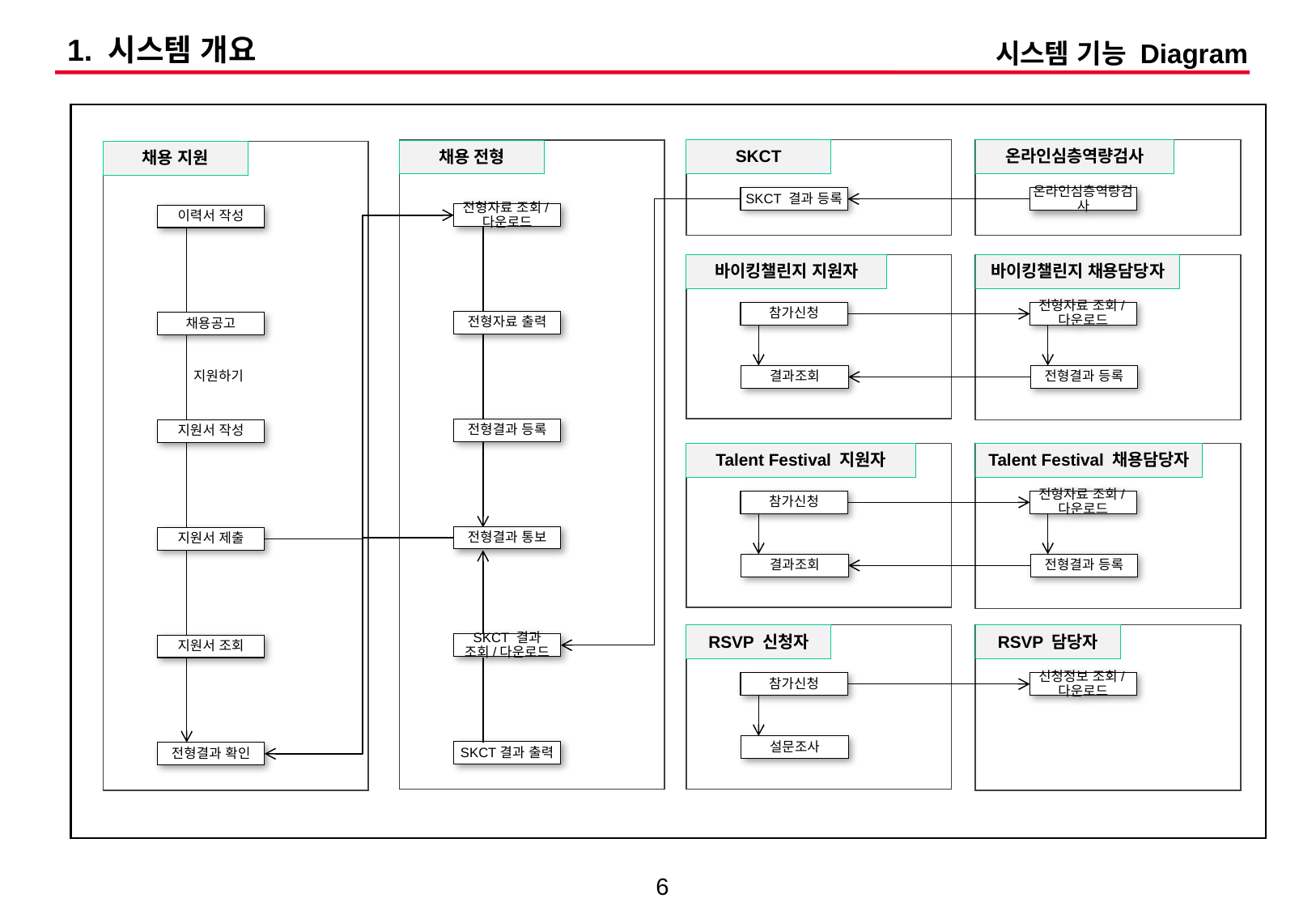

# 1. 시스템 개요
시스템 기능 Diagram
|  |
| --- |

SKCT
온라인심층역량검사

채용 전형

채용 지원
SKCT 결과 등록
온라인심층역량검사
전형자료 조회/다운로드
이력서 작성

바이킹챌린지 지원자
바이킹챌린지 채용담당자
참가신청
전형자료 조회/다운로드
전형자료 출력
채용공고
지원하기
결과조회
전형결과 등록
전형결과 등록
지원서 작성

Talent Festival 지원자
Talent Festival 채용담당자
참가신청
전형자료 조회/다운로드
전형결과 통보
지원서 제출
결과조회
전형결과 등록

RSVP 신청자
RSVP 담당자
SKCT 결과
조회/다운로드
지원서 조회
참가신청
신청정보 조회/다운로드
설문조사
SKCT결과 출력
전형결과 확인